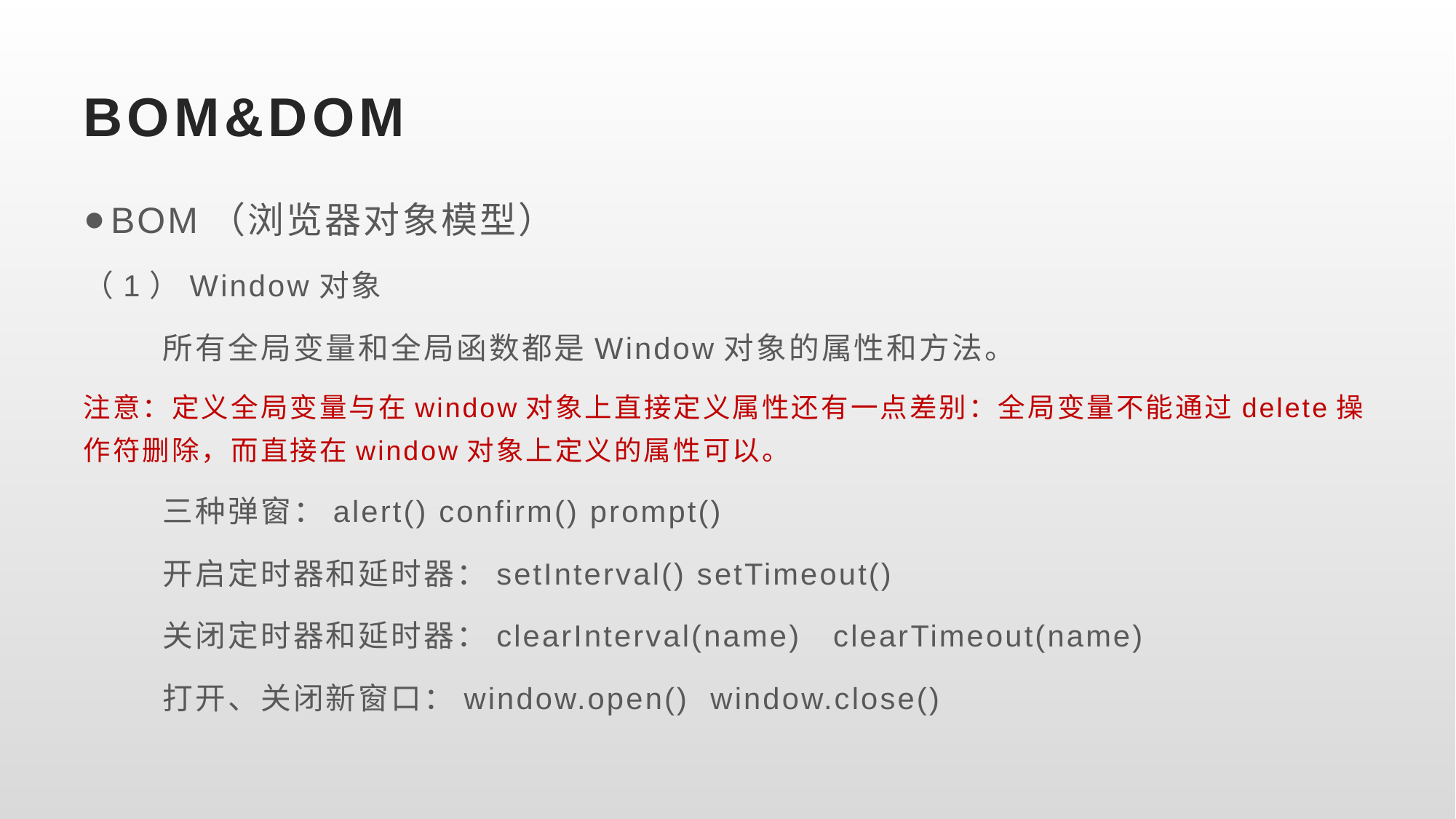

# BOM&DOM
BOM（浏览器对象模型）
（1）Window对象
        所有全局变量和全局函数都是Window对象的属性和方法。
注意：定义全局变量与在window对象上直接定义属性还有一点差别：全局变量不能通过delete操作符删除，而直接在window对象上定义的属性可以。
        三种弹窗：alert() confirm() prompt()
        开启定时器和延时器：setInterval() setTimeout()
        关闭定时器和延时器：clearInterval(name)   clearTimeout(name)
        打开、关闭新窗口：window.open()  window.close()